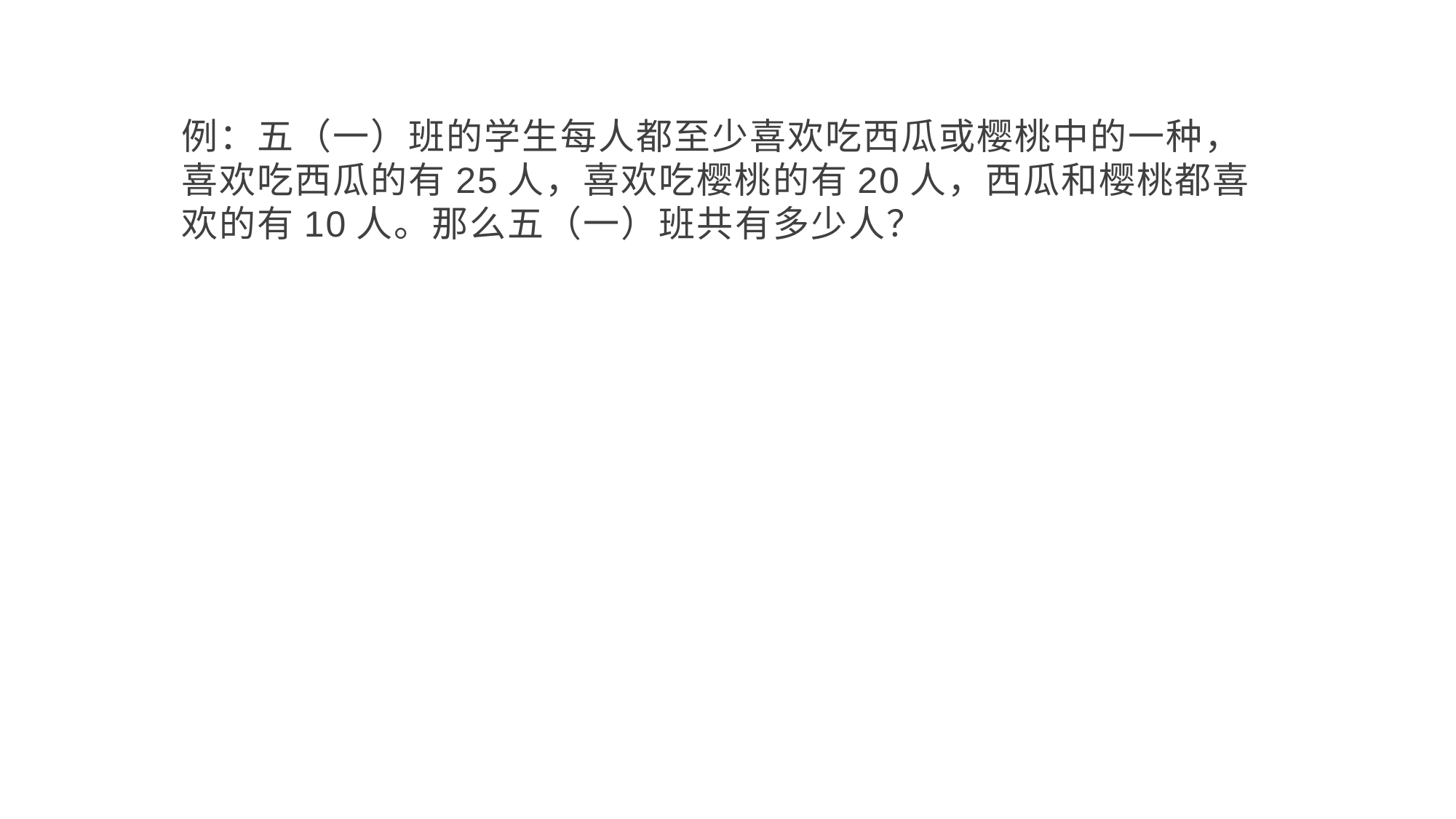

例：五（一）班的学生每人都至少喜欢吃西瓜或樱桃中的一种，喜欢吃西瓜的有25人，喜欢吃樱桃的有20人，西瓜和樱桃都喜欢的有10人。那么五（一）班共有多少人？